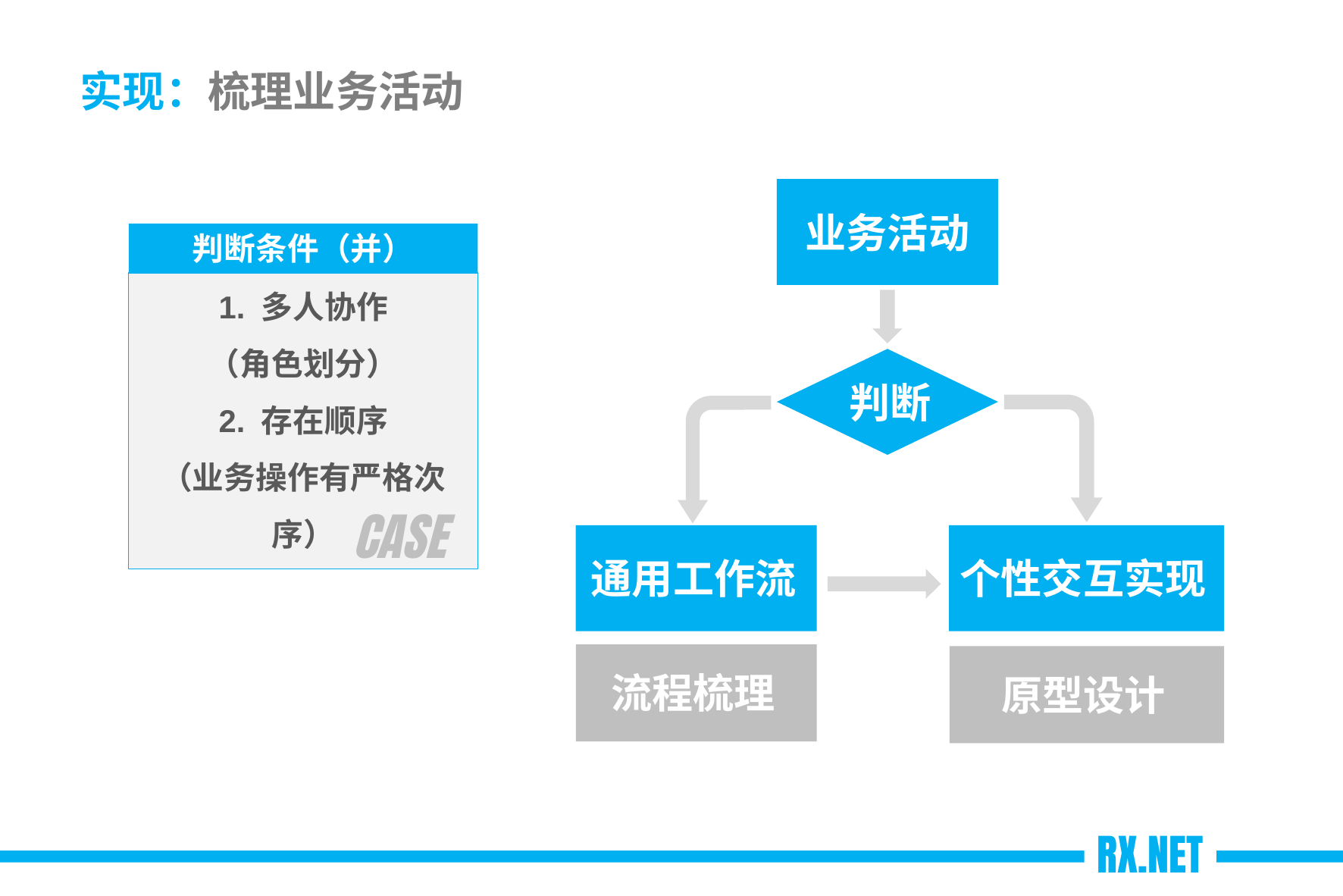

# 实现：梳理业务活动

业务活动
判断条件（并）
1. 多人协作
（角色划分）
2. 存在顺序
（业务操作有严格次序）

判断

CASE

通用工作流
个性交互实现

流程梳理
原型设计